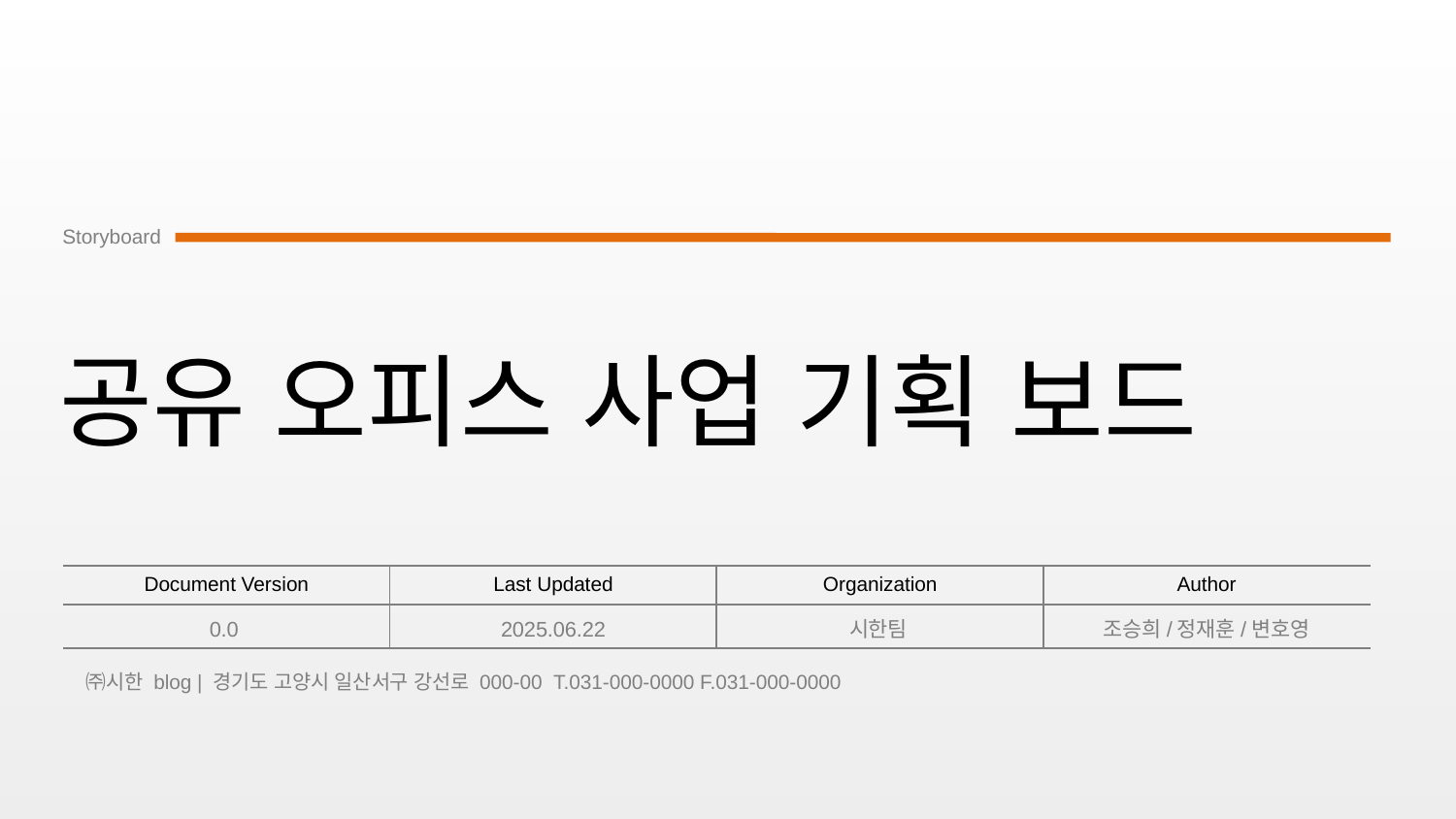

# 공유 오피스 사업 기획 보드
0.0
2025.06.22
시한팀

조승희/정재훈/변호영
㈜시한 blog | 경기도 고양시 일산서구 강선로 000-00  T.031-000-0000 F.031-000-0000